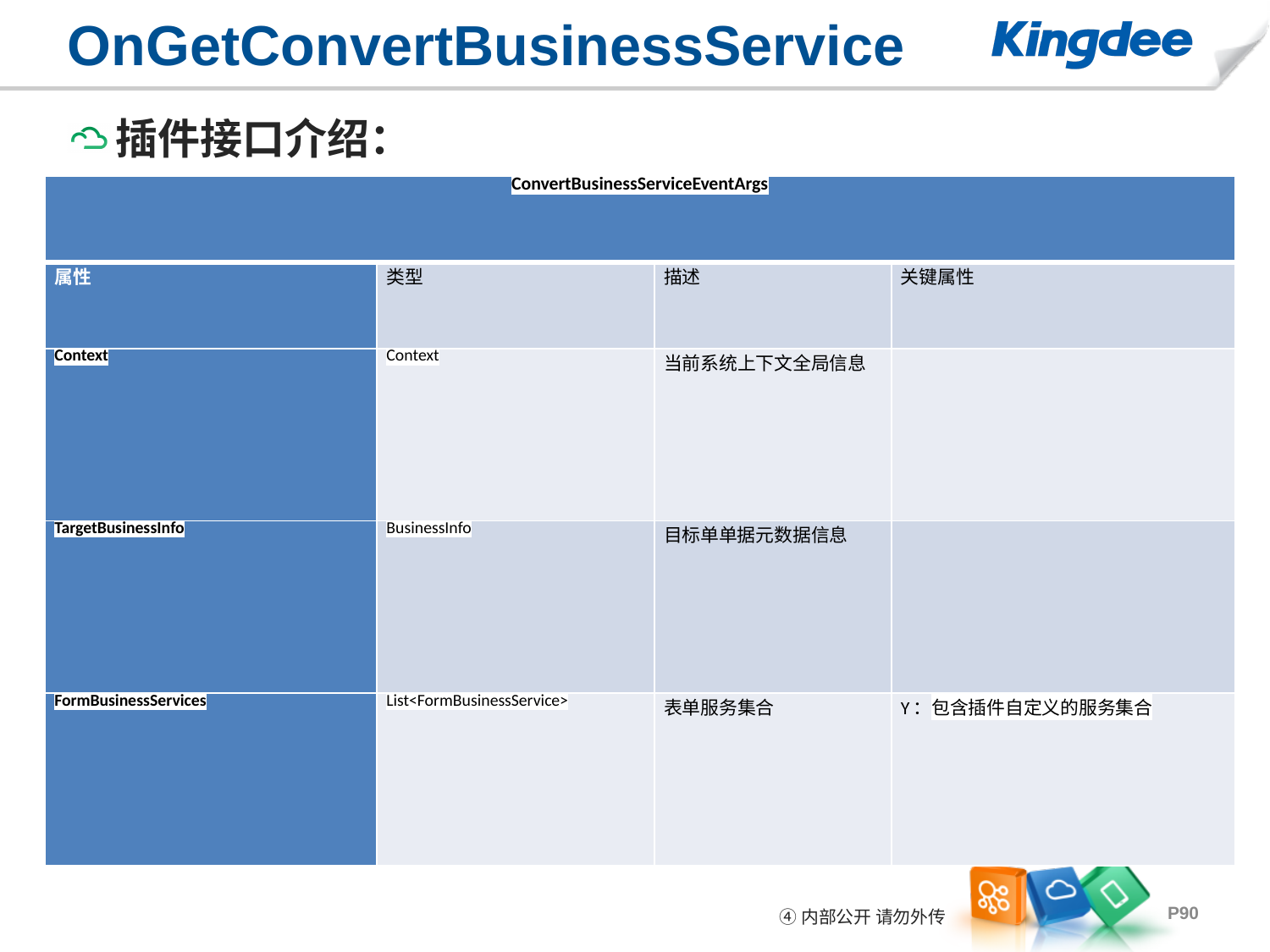

# OnGetConvertBusinessService
插件接口介绍：

| ConvertBusinessServiceEventArgs |  |  |  |
| --- | --- | --- | --- |
| 属性 | 类型 | 描述 | 关键属性 |
| Context | Context | 当前系统上下文全局信息 |  |
| TargetBusinessInfo | BusinessInfo | 目标单单据元数据信息 |  |
| FormBusinessServices | List<FormBusinessService> | 表单服务集合 | Y：包含插件自定义的服务集合 |